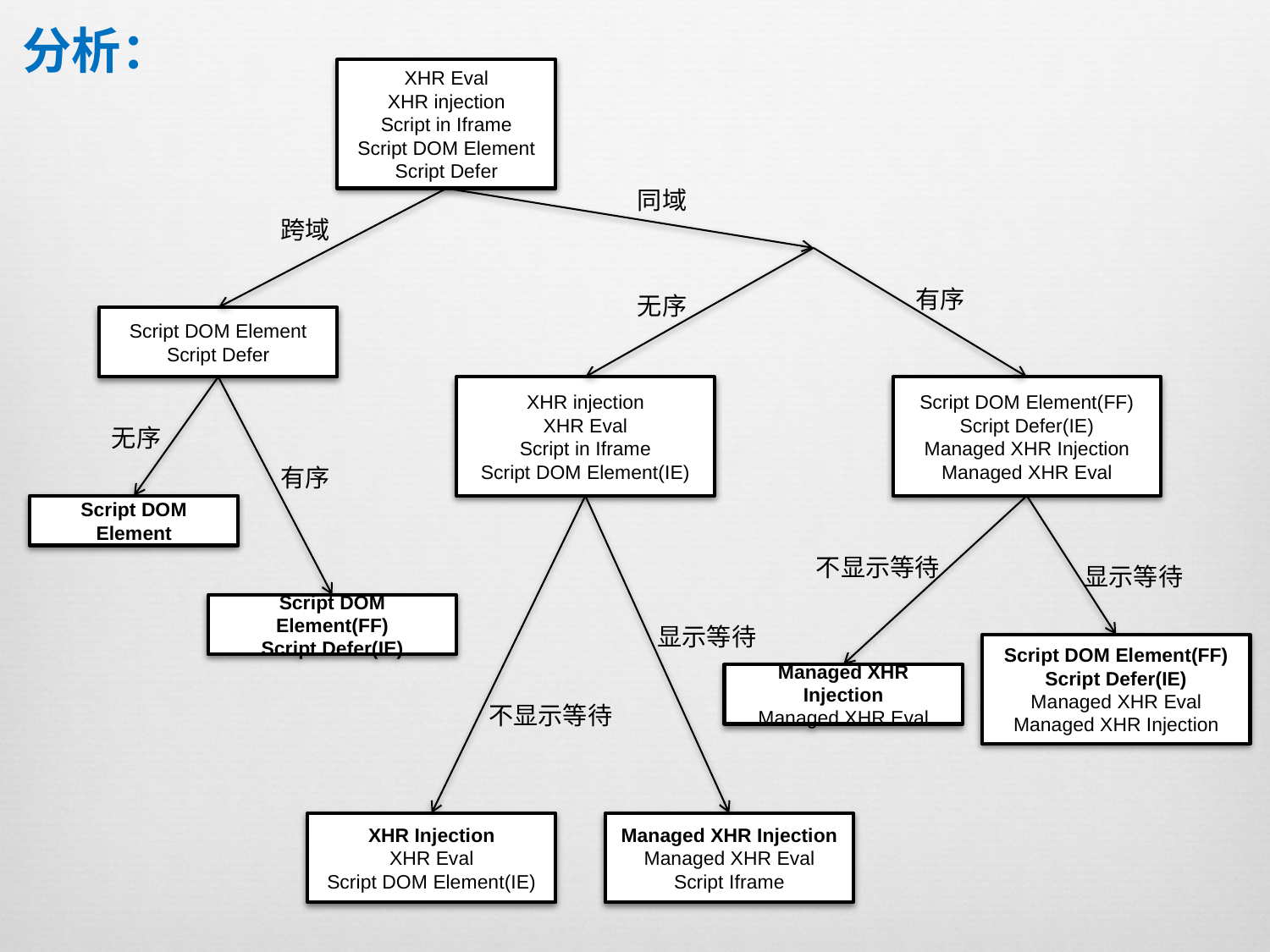

分析：
XHR Eval
XHR injection
Script in Iframe
Script DOM Element
Script Defer
同域
跨域
有序
无序
Script DOM Element
Script Defer
XHR injection
XHR Eval
Script in Iframe
Script DOM Element(IE)
Script DOM Element(FF)
Script Defer(IE)
Managed XHR Injection
Managed XHR Eval
无序
有序
Script DOM Element
不显示等待
显示等待
Script DOM Element(FF)
Script Defer(IE)
显示等待
Script DOM Element(FF)
Script Defer(IE)
Managed XHR Eval
Managed XHR Injection
Managed XHR Injection
Managed XHR Eval
不显示等待
XHR Injection
XHR Eval
Script DOM Element(IE)
Managed XHR Injection
Managed XHR Eval
Script Iframe